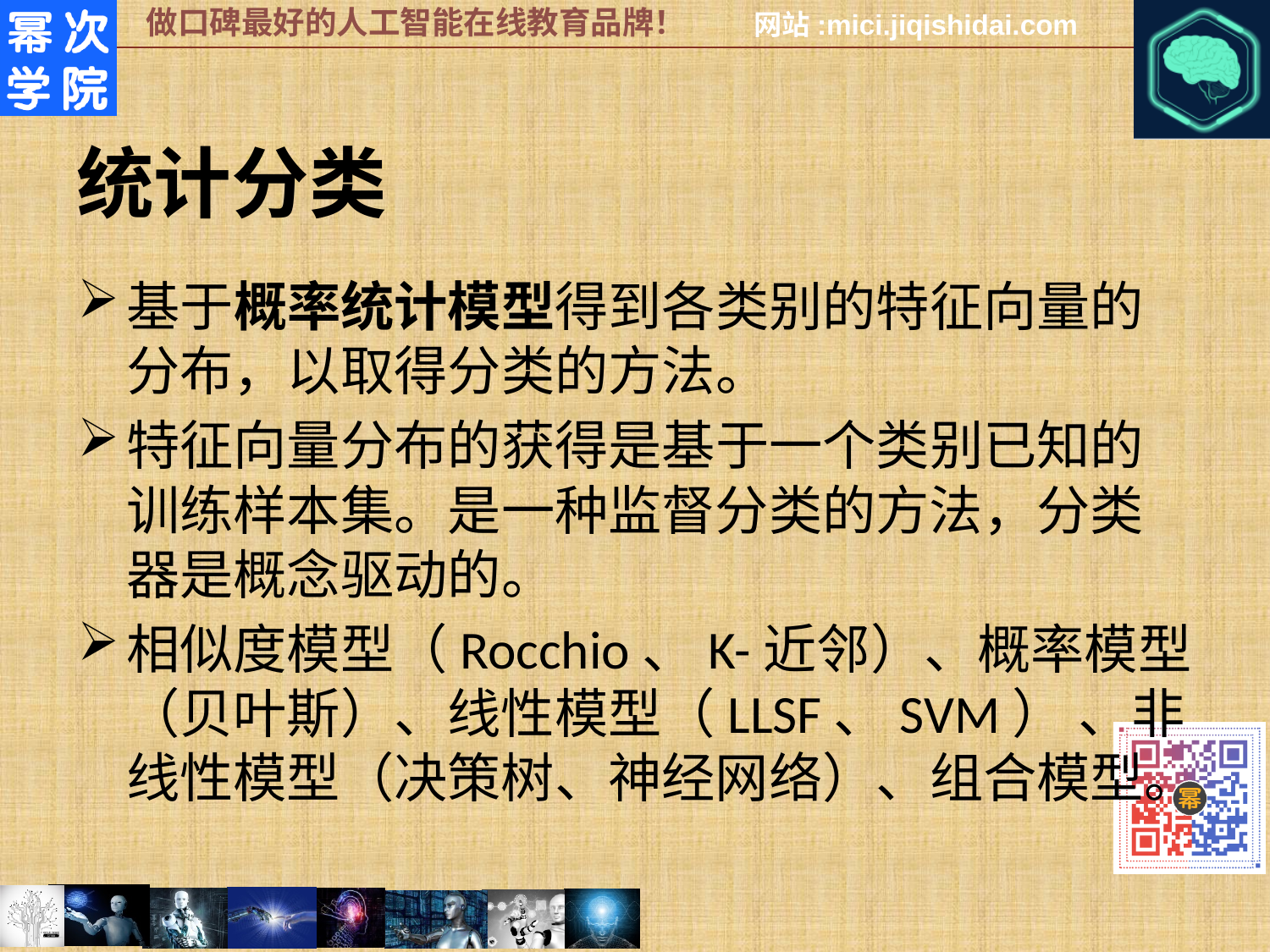

# 统计分类
基于概率统计模型得到各类别的特征向量的分布，以取得分类的方法。
特征向量分布的获得是基于一个类别已知的训练样本集。是一种监督分类的方法，分类器是概念驱动的。
相似度模型（Rocchio、K-近邻）、概率模型（贝叶斯）、线性模型（LLSF、SVM） 、非线性模型（决策树、神经网络）、组合模型。